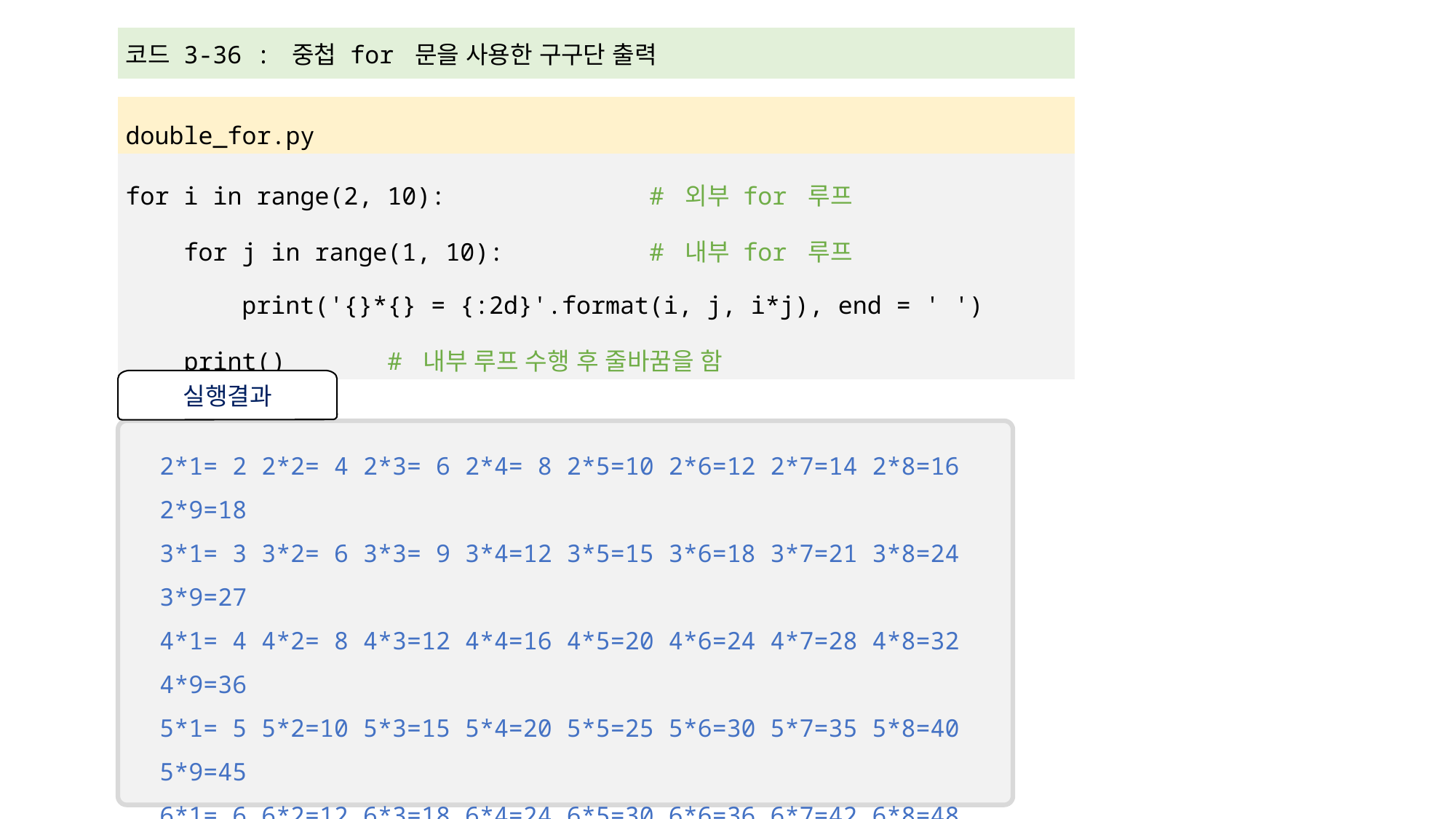

| 코드 3-36 : 중첩 for 문을 사용한 구구단 출력 |
| --- |
|  |
| double\_for.py |
| for i in range(2, 10): # 외부 for 루프 for j in range(1, 10): # 내부 for 루프 print('{}\*{} = {:2d}'.format(i, j, i\*j), end = ' ') print() # 내부 루프 수행 후 줄바꿈을 함 |
실행결과

2*1= 2 2*2= 4 2*3= 6 2*4= 8 2*5=10 2*6=12 2*7=14 2*8=16 2*9=18
3*1= 3 3*2= 6 3*3= 9 3*4=12 3*5=15 3*6=18 3*7=21 3*8=24 3*9=27
4*1= 4 4*2= 8 4*3=12 4*4=16 4*5=20 4*6=24 4*7=28 4*8=32 4*9=36
5*1= 5 5*2=10 5*3=15 5*4=20 5*5=25 5*6=30 5*7=35 5*8=40 5*9=45
6*1= 6 6*2=12 6*3=18 6*4=24 6*5=30 6*6=36 6*7=42 6*8=48 6*9=54
7*1= 7 7*2=14 7*3=21 7*4=28 7*5=35 7*6=42 7*7=49 7*8=56 7*9=63
8*1= 8 8*2=16 8*3=24 8*4=32 8*5=40 8*6=48 8*7=56 8*8=64 8*9=72
9*1= 9 9*2=18 9*3=27 9*4=36 9*5=45 9*6=54 9*7=63 9*8=72 9*9=81